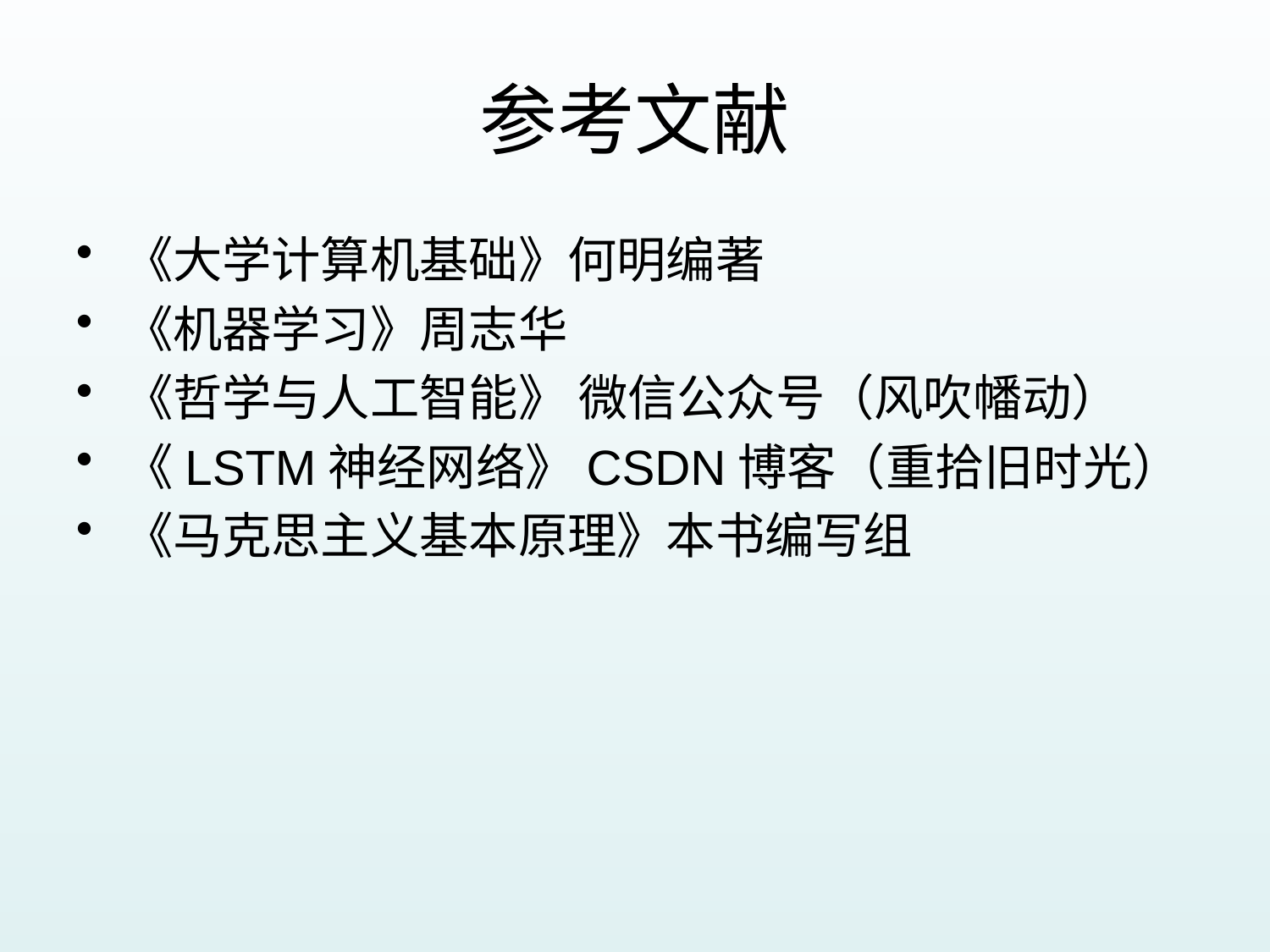

# 参考文献
《大学计算机基础》何明编著
《机器学习》周志华
《哲学与人工智能》 微信公众号（风吹幡动）
《LSTM神经网络》CSDN博客（重拾旧时光）
《马克思主义基本原理》本书编写组